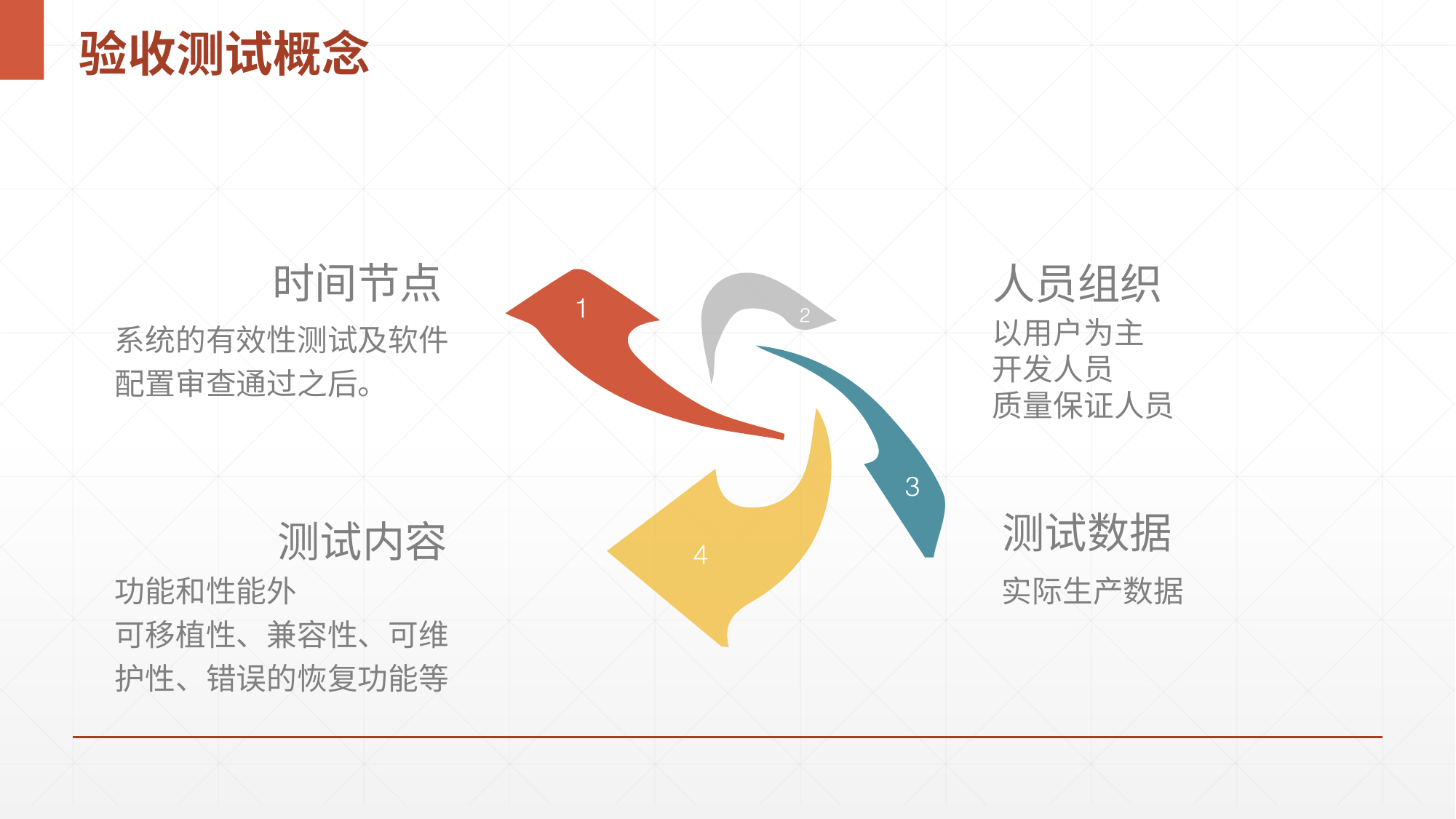

# 验收测试概念
时间节点
系统的有效性测试及软件配置审查通过之后。
人员组织

以用户为主
开发人员
质量保证人员

测试数据
实际生产数据
测试内容
功能和性能外
可移植性、兼容性、可维护性、错误的恢复功能等